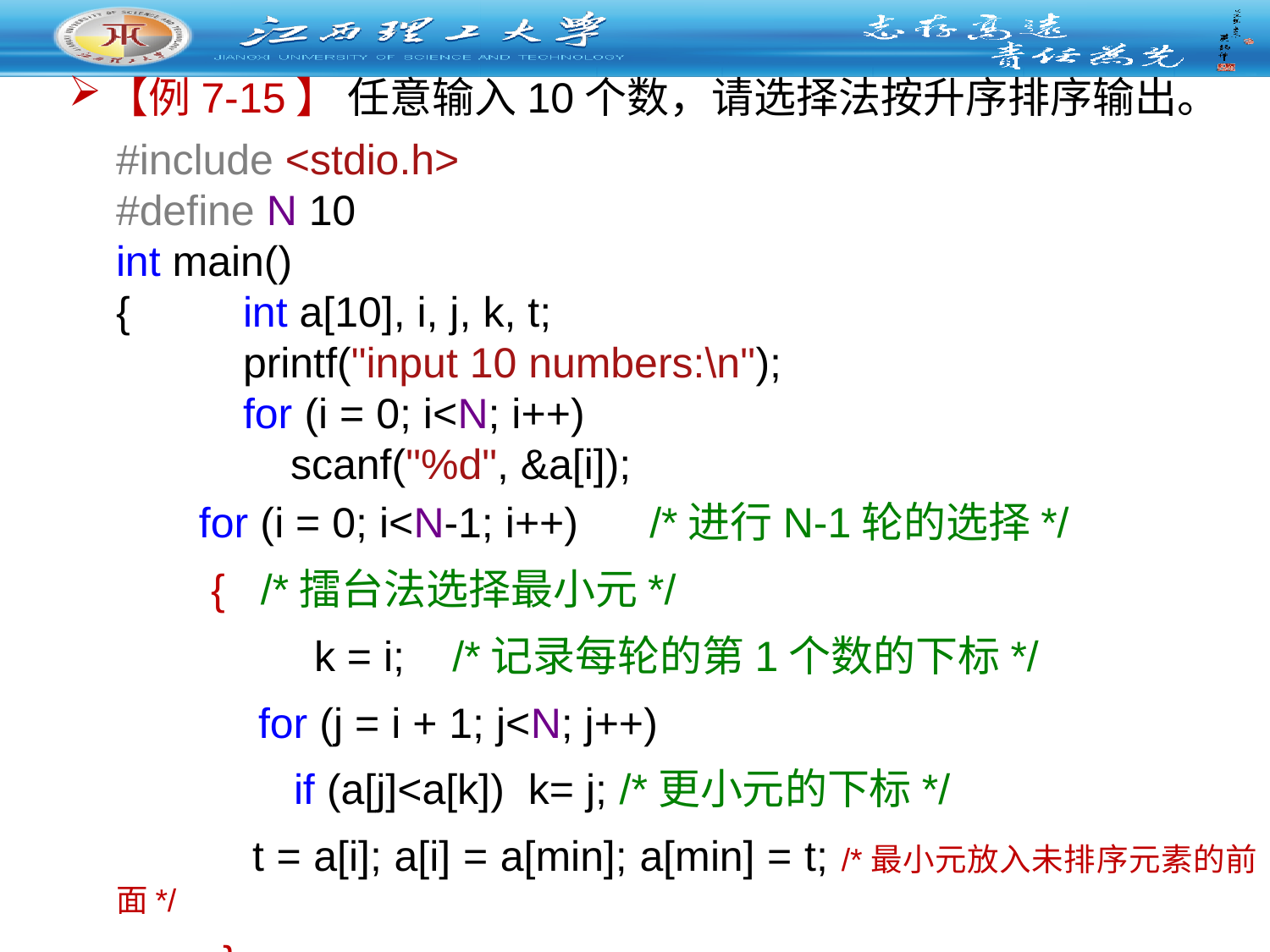

【例7-15】 任意输入10个数，请选择法按升序排序输出。
#include <stdio.h>
#define N 10
int main()
{ 	int a[10], i, j, k, t;
 	printf("input 10 numbers:\n");
 	for (i = 0; i<N; i++)
 	    scanf("%d", &a[i]);
       for (i = 0; i<N-1; i++)      /*进行N-1轮的选择*/
        {   /*擂台法选择最小元*/
 	      k = i;    /*记录每轮的第1个数的下标*/
            for (j = i + 1; j<N; j++)
               if (a[j]<a[k])  k= j; /*更小元的下标*/
           t = a[i]; a[i] = a[min]; a[min] = t; /*最小元放入未排序元素的前面*/
         }